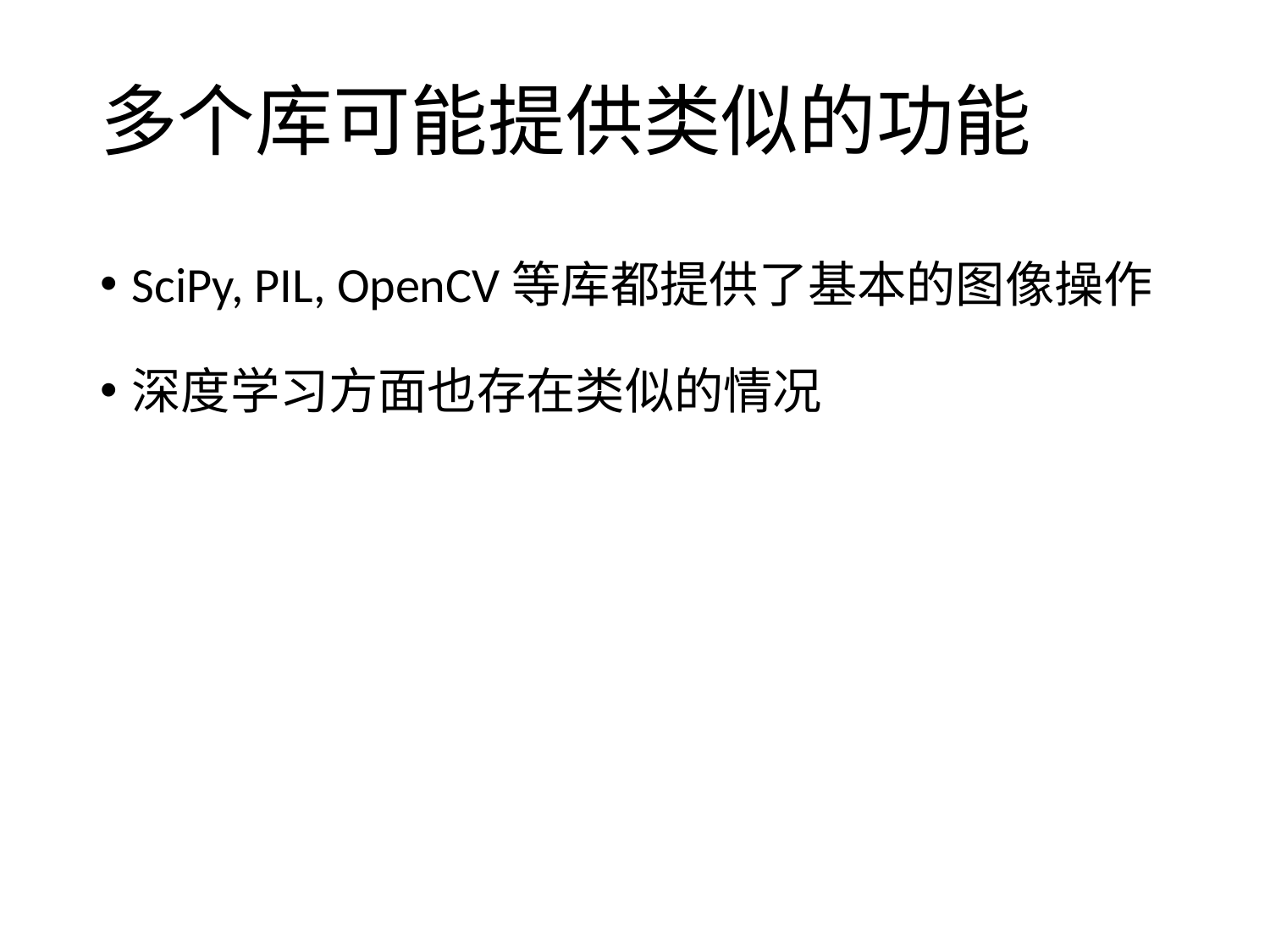

# 多个库可能提供类似的功能
SciPy, PIL, OpenCV等库都提供了基本的图像操作
深度学习方面也存在类似的情况